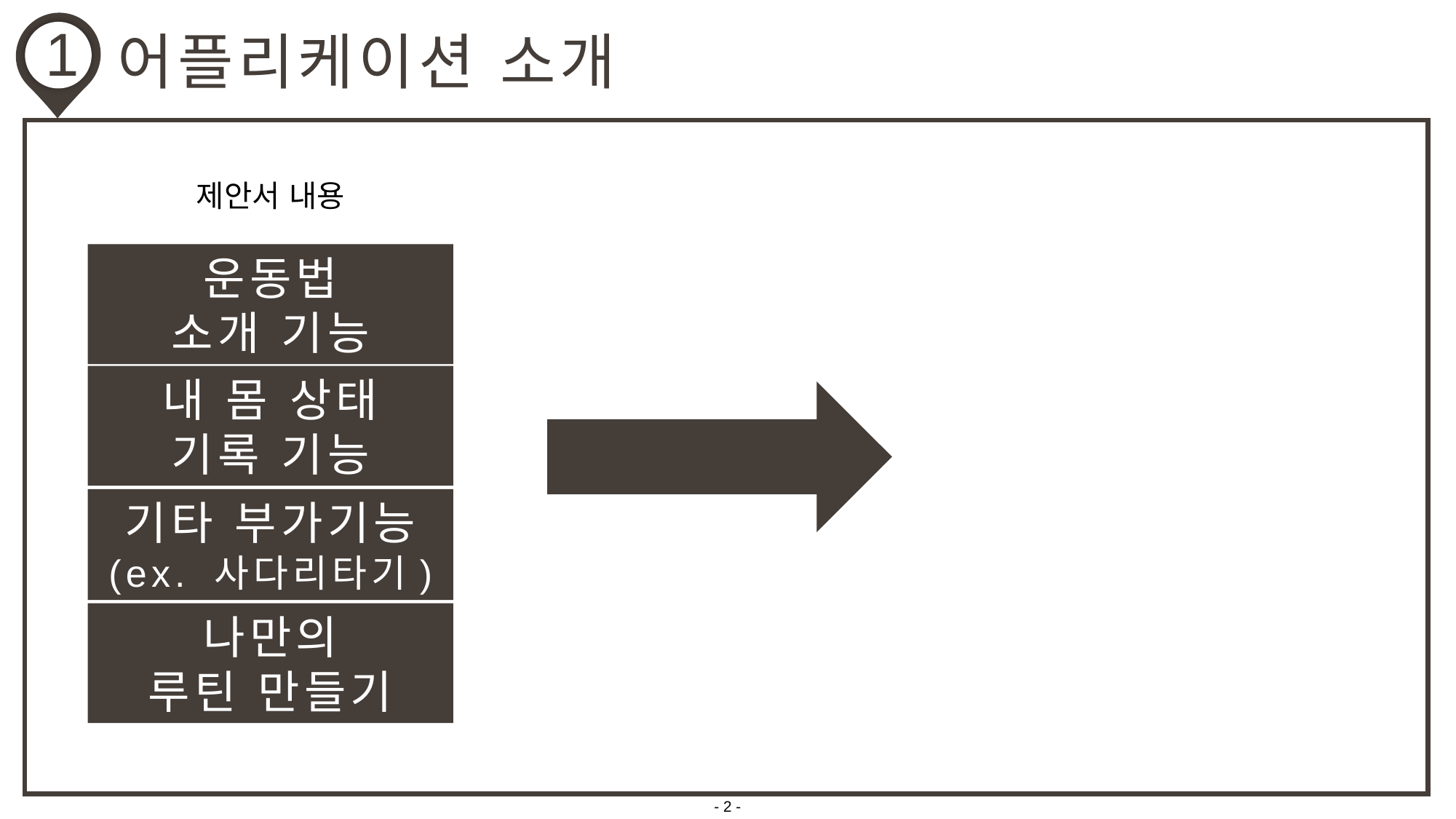

1
어플리케이션 소개
제안서 내용
운동법
소개 기능
내 몸 상태
기록 기능
기타 부가기능
(ex. 사다리타기)
나만의
루틴 만들기

- 2 -